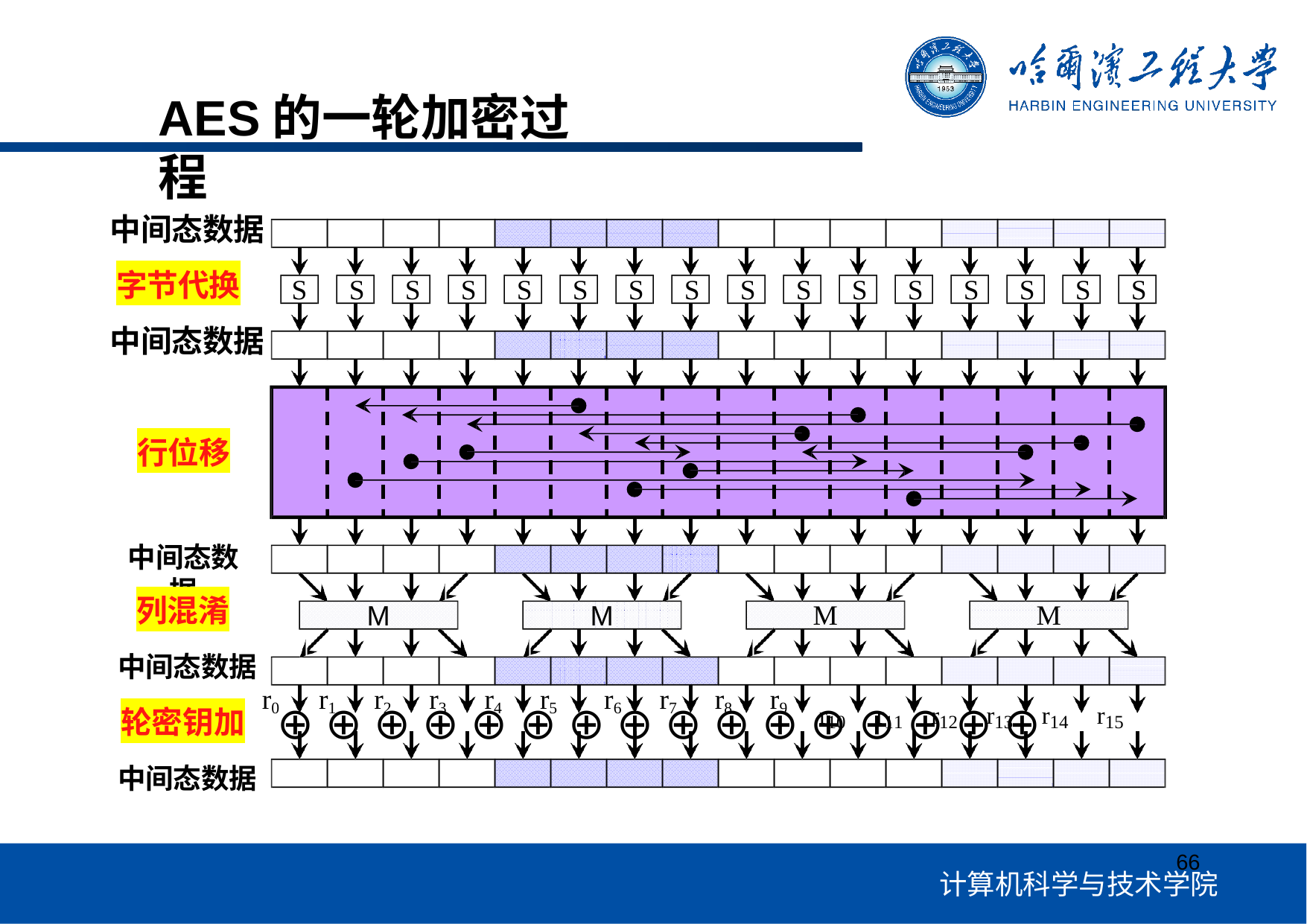

# AES的一轮加密过程
中间态数据

字节代换 中间态数据

S	S	S	S	S	S	S	S	S	S	S	S	S	S	S	S

行位移

中间态数据

列混淆
M
M
M
M

中间态数据

r0	r1	r2	r3	r4	r5	r6	r7	r8	r9

r10	r11	r12	r13	r14	r15
⊕ ⊕ ⊕ ⊕ ⊕ ⊕ ⊕ ⊕ ⊕ ⊕ ⊕ ⊕ ⊕ ⊕ ⊕ ⊕
轮密钥加

中间态数据

66